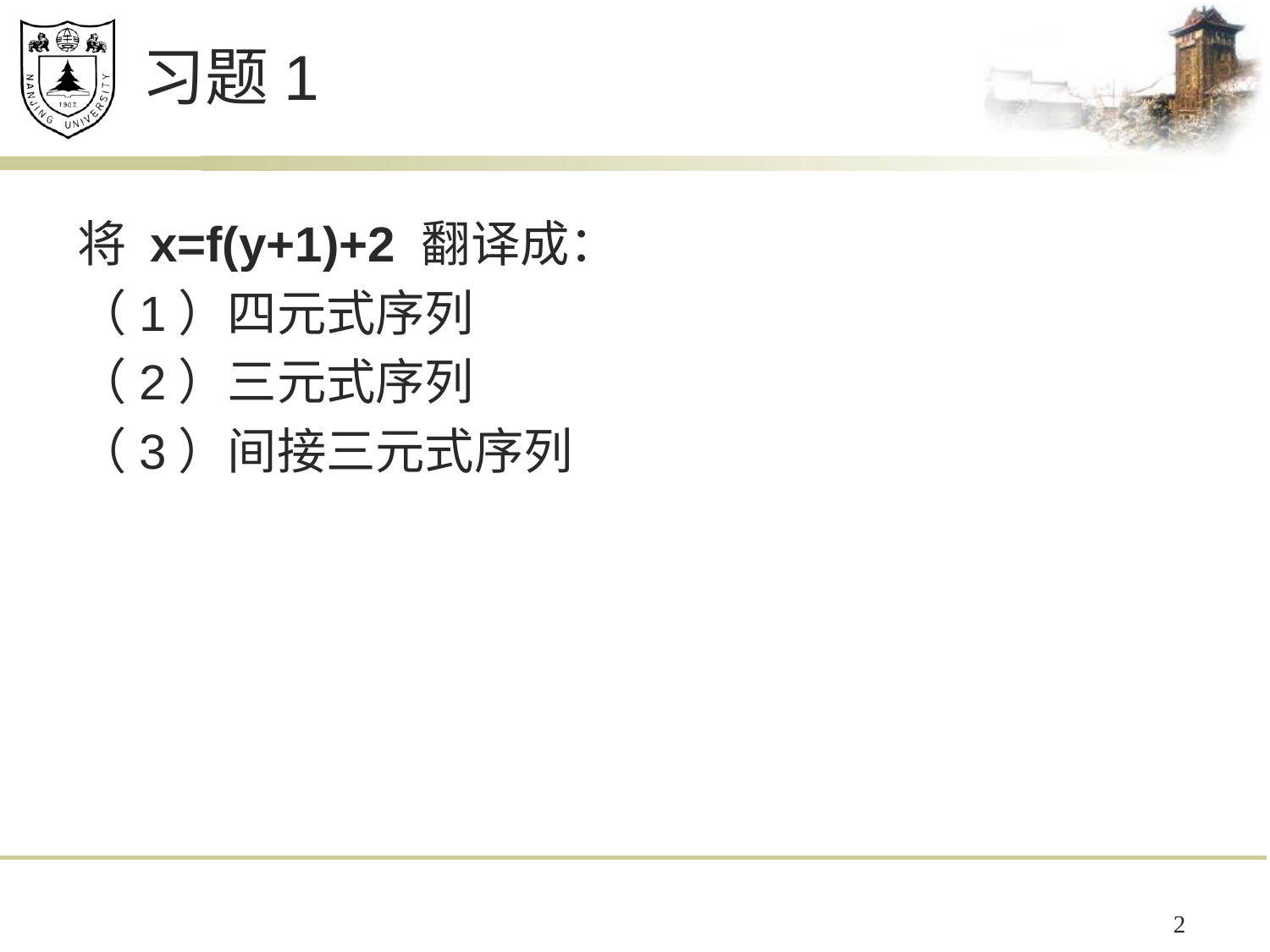

# 习题1
将 x=f(y+1)+2 翻译成：
（1）四元式序列
（2）三元式序列
（3）间接三元式序列